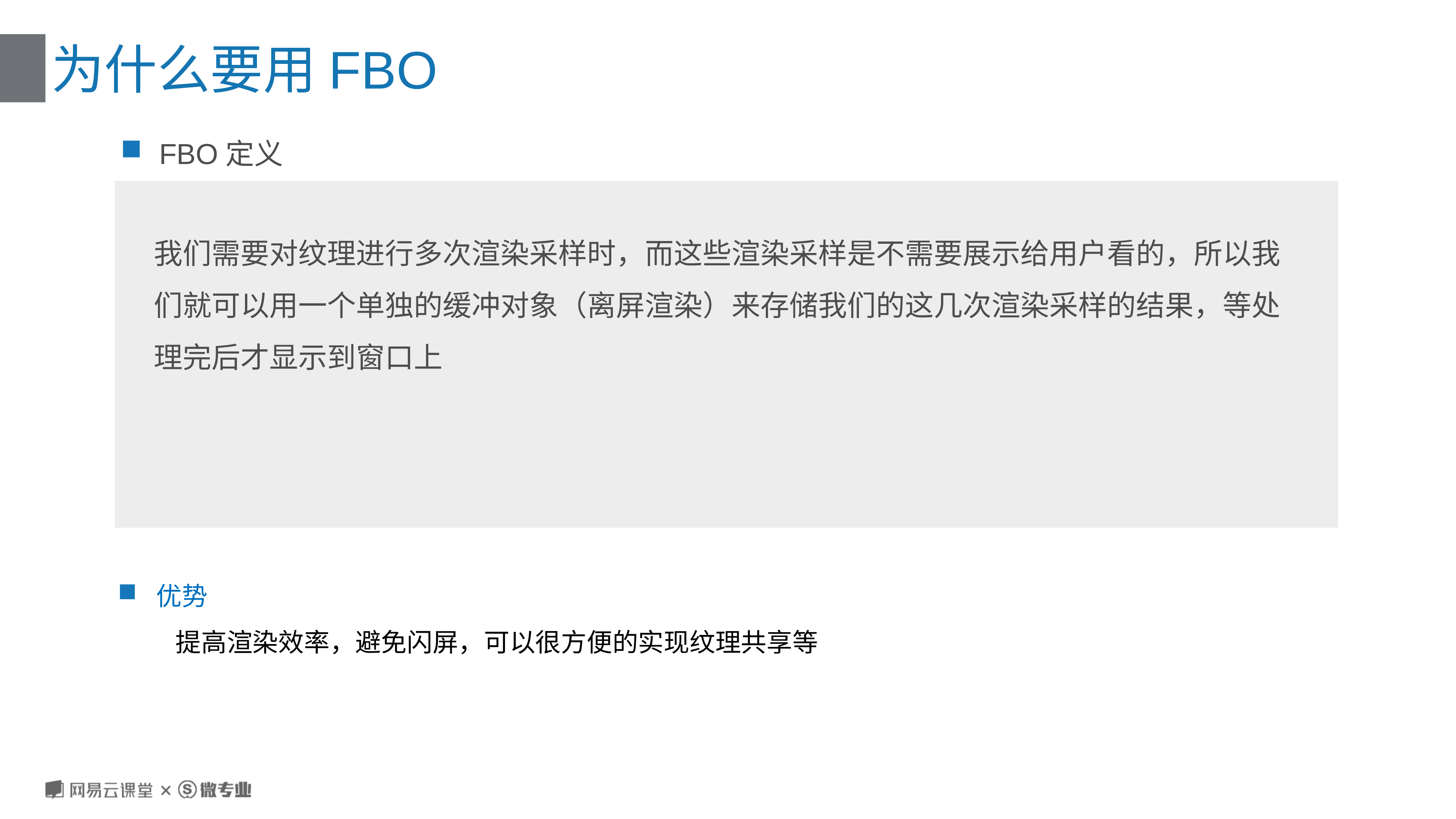

# 为什么要用FBO
FBO定义

我们需要对纹理进行多次渲染采样时，而这些渲染采样是不需要展示给用户看的，所以我们就可以用一个单独的缓冲对象（离屏渲染）来存储我们的这几次渲染采样的结果，等处理完后才显示到窗口上

优势
	提高渲染效率，避免闪屏，可以很方便的实现纹理共享等